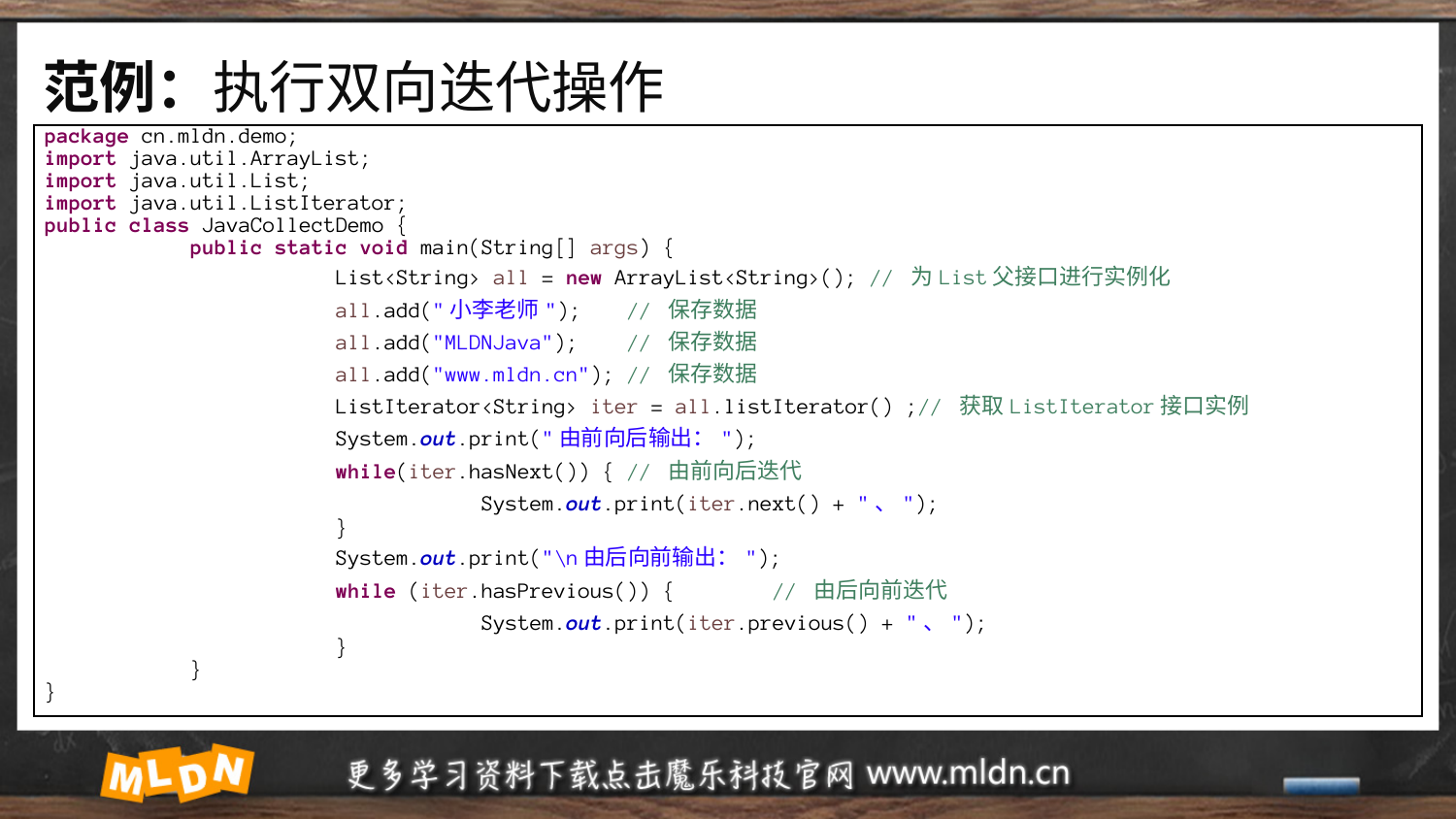

# 范例：执行双向迭代操作
| package cn.mldn.demo; import java.util.ArrayList; import java.util.List; import java.util.ListIterator; public class JavaCollectDemo { public static void main(String[] args) { List<String> all = new ArrayList<String>(); // 为List父接口进行实例化 all.add("小李老师"); // 保存数据 all.add("MLDNJava"); // 保存数据 all.add("www.mldn.cn"); // 保存数据 ListIterator<String> iter = all.listIterator() ;// 获取ListIterator接口实例 System.out.print("由前向后输出："); while(iter.hasNext()) { // 由前向后迭代 System.out.print(iter.next() + "、"); } System.out.print("\n由后向前输出："); while (iter.hasPrevious()) { // 由后向前迭代 System.out.print(iter.previous() + "、"); } } } |
| --- |